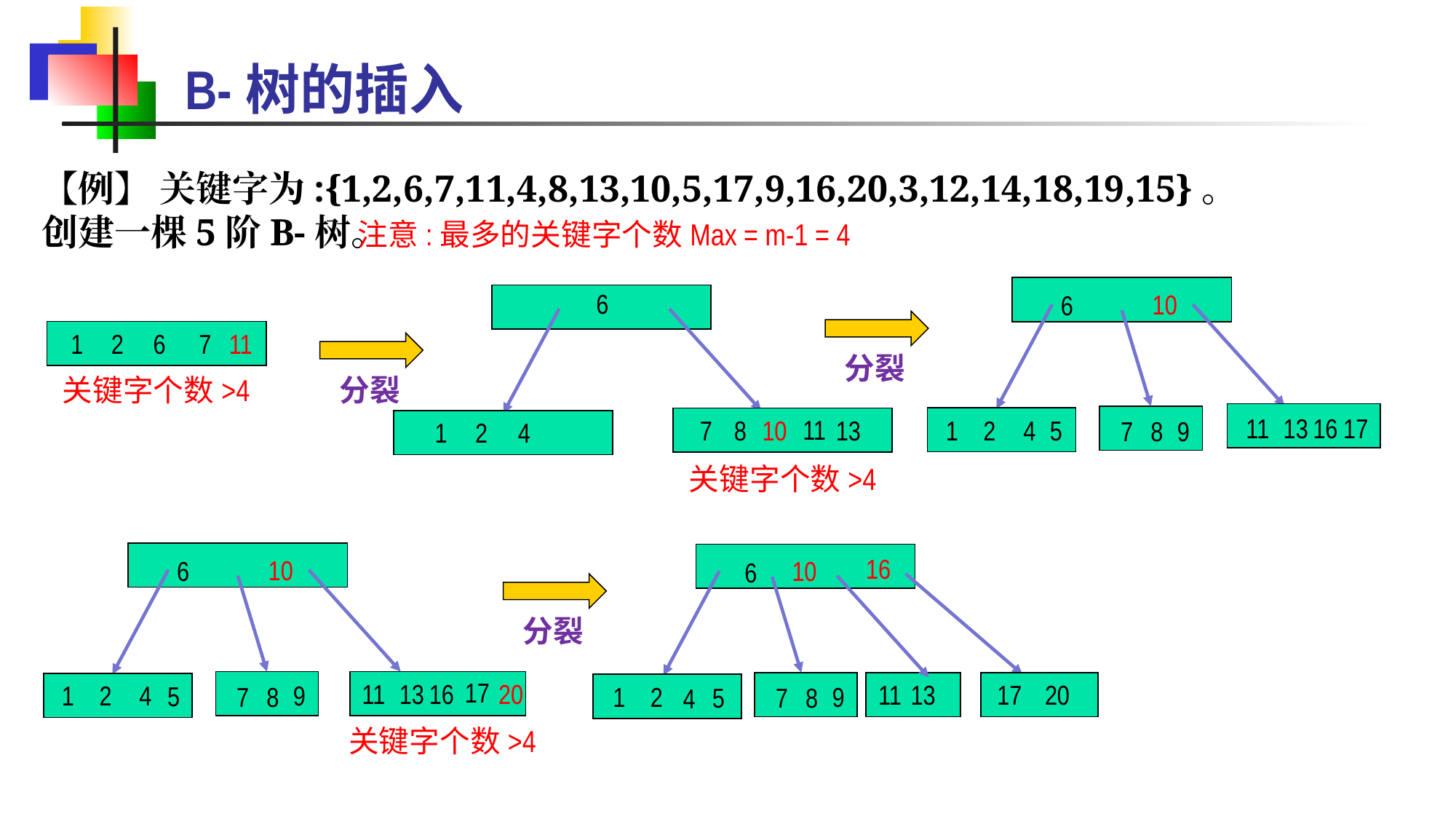

B-树的插入
【例】 关键字为:{1,2,6,7,11,4,8,13,10,5,17,9,16,20,3,12,14,18,19,15}。
创建一棵5阶B-树。
注意:最多的关键字个数Max = m-1 = 4

11
13

1
2
4
6

7
8
10
6

1
2
6
7
11

分裂
关键字个数>4
分裂
16
17
11
5

7
8
13
10
9

1
2
4
关键字个数>4

11
13

1
2
4
6

7
8
10
17
16
9
5

11
13

1
2
4
6

7
8
10
9
5

17
20
16

分裂
20
关键字个数>4